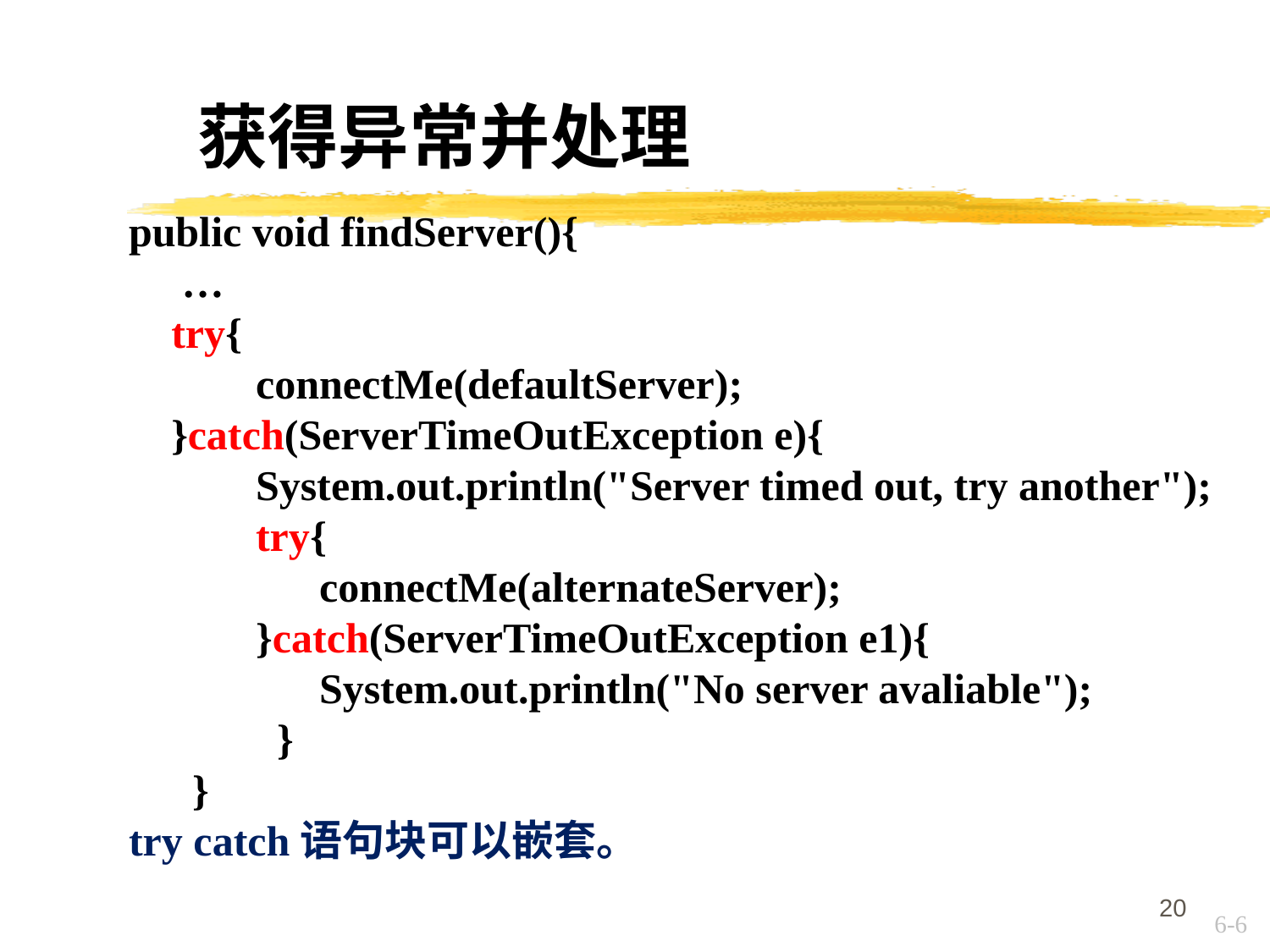

获得异常并处理
public void findServer(){
     …
    try{
	connectMe(defaultServer);
    }catch(ServerTimeOutException e){
	System.out.println("Server timed out, try another");
            try{
	      connectMe(alternateServer);
            }catch(ServerTimeOutException e1){
                  System.out.println("No server avaliable");
              }
      }
try catch语句块可以嵌套。
20
6-6